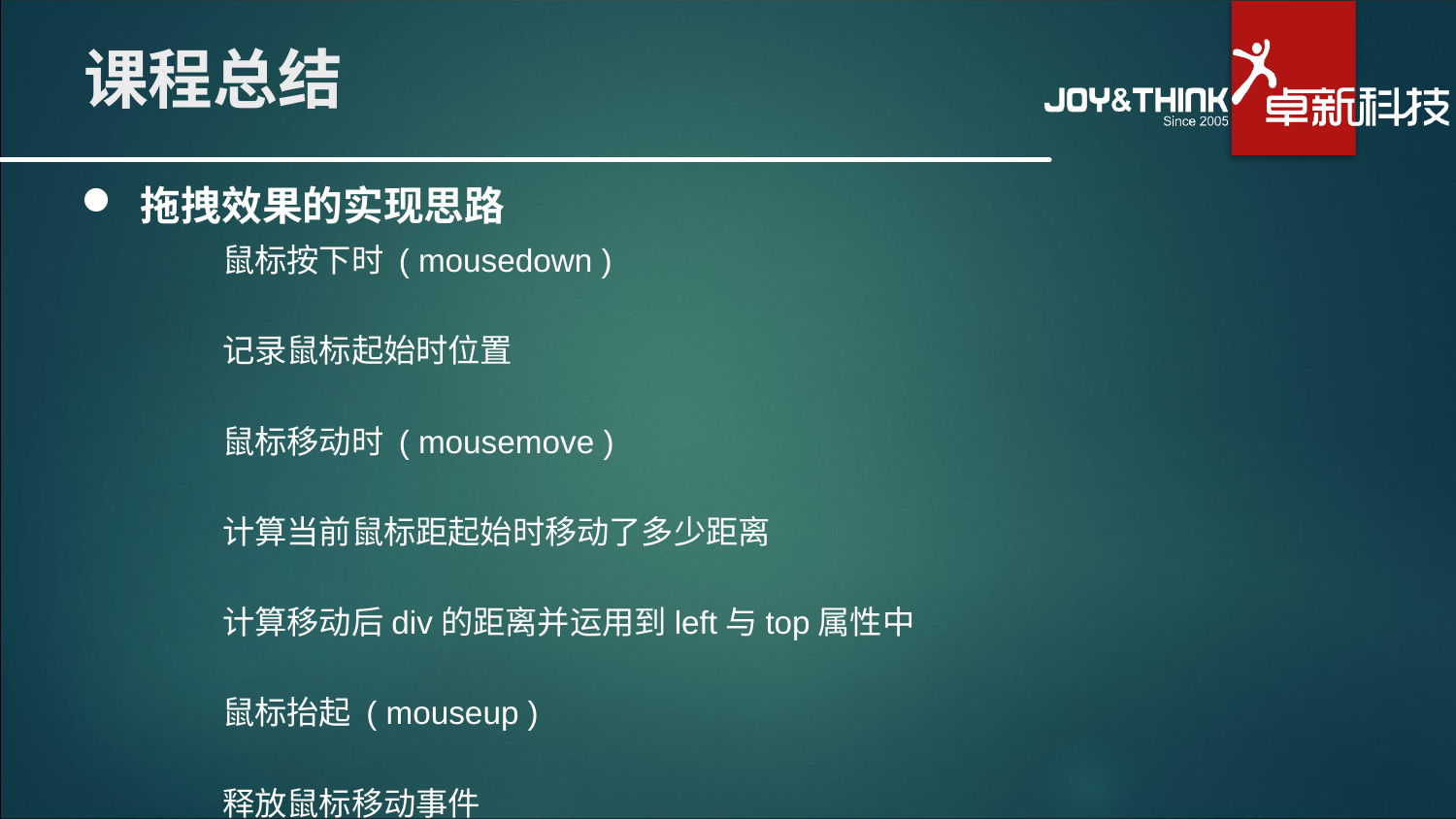

# 课程总结
 拖拽效果的实现思路
鼠标按下时 ( mousedown )
记录鼠标起始时位置
鼠标移动时 ( mousemove )
计算当前鼠标距起始时移动了多少距离
计算移动后div的距离并运用到left与top属性中
鼠标抬起 ( mouseup )
释放鼠标移动事件